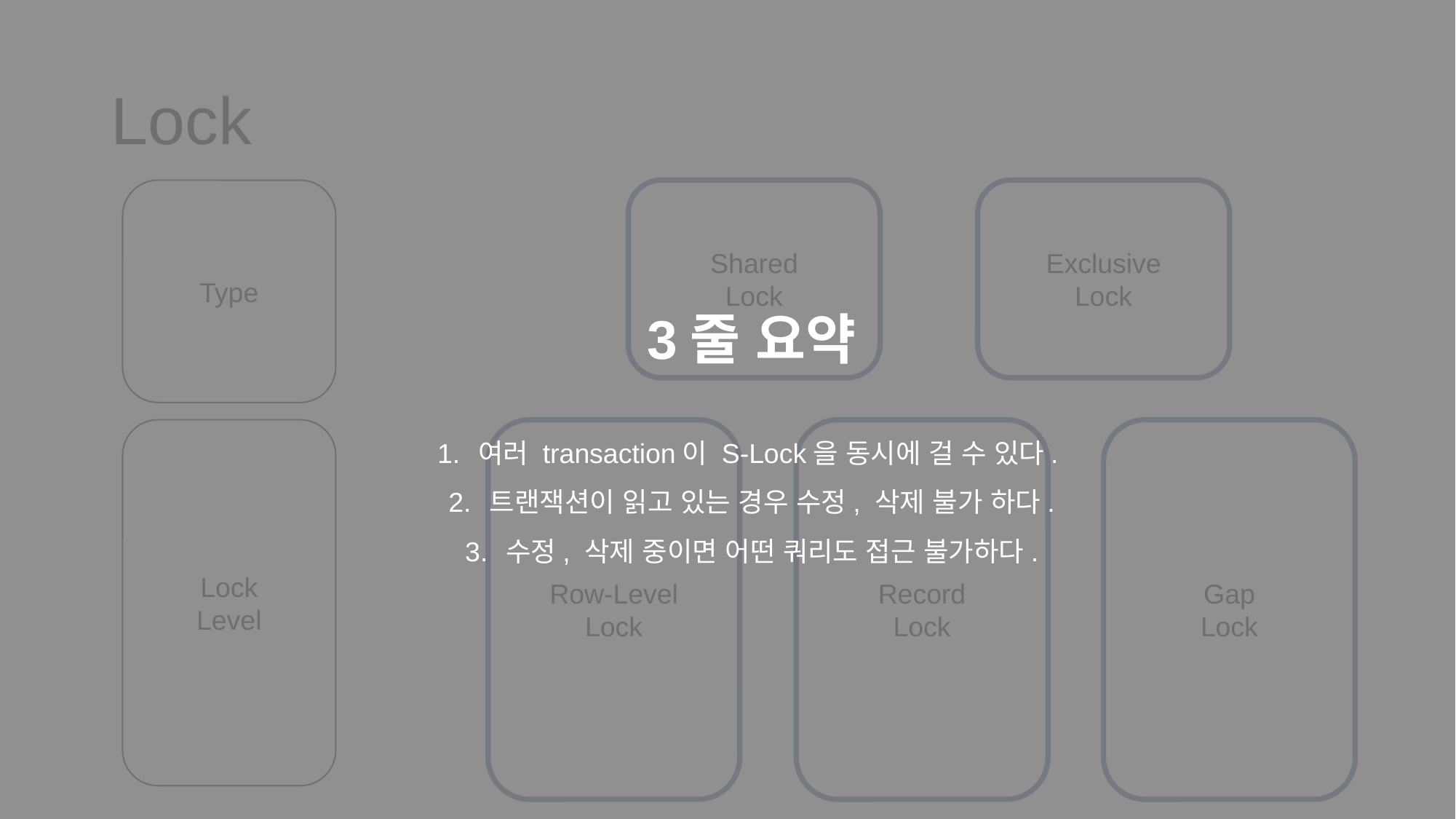

3줄 요약

여러 transaction이 S-Lock을 동시에 걸 수 있다.
트랜잭션이 읽고 있는 경우 수정, 삭제 불가 하다.
수정, 삭제 중이면 어떤 쿼리도 접근 불가하다.
# Lock
Type
Shared
Lock
Exclusive
Lock
Lock
Level
Row-Level
Lock
Record
Lock
Gap
Lock